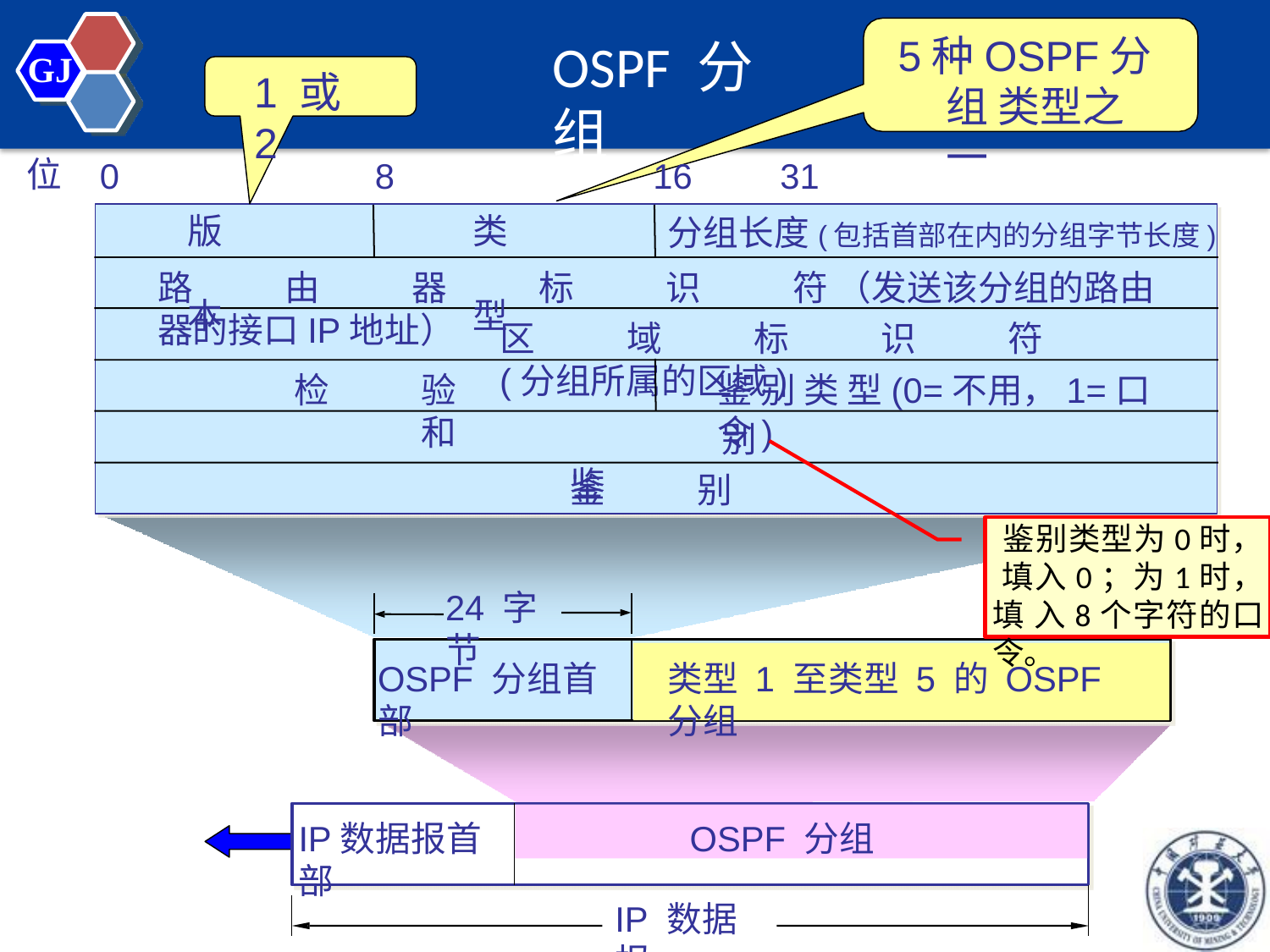

# 5种OSPF分组 类型之一
OSPF 分组
GJ

1 或 2
16	31
分组长度(包括首部在内的分组字节长度)
位
0
8

版	本
类	型

路	由	器	标	识	符 （发送该分组的路由器的接口IP地址）

区	域	标	识	符 (分组所属的区域)

鉴

检	验	和
鉴 别 类 型(0=不用，1=口令)

别

鉴	别

鉴别类型为0时，  填入0；为1时，填 入8个字符的口令。

24 字节

OSPF 分组首部
类型 1 至类型 5 的 OSPF 分组

OSPF 分组

IP数据报首部

IP 数据报